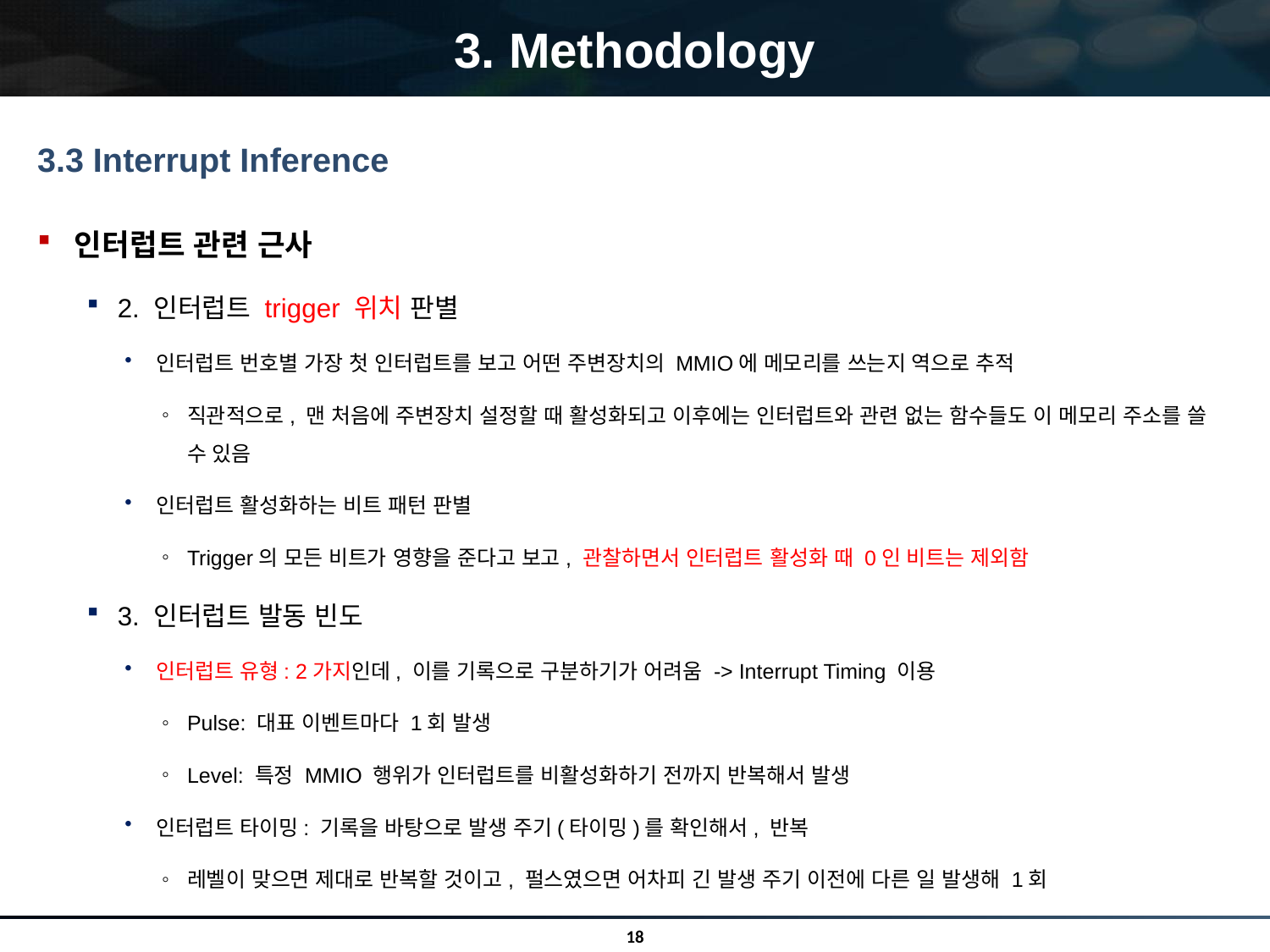

# 3. Methodology
3.3 Interrupt Inference
인터럽트 관련 근사
2. 인터럽트 trigger 위치 판별
인터럽트 번호별 가장 첫 인터럽트를 보고 어떤 주변장치의 MMIO에 메모리를 쓰는지 역으로 추적
직관적으로, 맨 처음에 주변장치 설정할 때 활성화되고 이후에는 인터럽트와 관련 없는 함수들도 이 메모리 주소를 쓸 수 있음
인터럽트 활성화하는 비트 패턴 판별
Trigger의 모든 비트가 영향을 준다고 보고, 관찰하면서 인터럽트 활성화 때 0인 비트는 제외함
3. 인터럽트 발동 빈도
인터럽트 유형: 2가지인데, 이를 기록으로 구분하기가 어려움 -> Interrupt Timing 이용
Pulse: 대표 이벤트마다 1회 발생
Level: 특정 MMIO 행위가 인터럽트를 비활성화하기 전까지 반복해서 발생
인터럽트 타이밍: 기록을 바탕으로 발생 주기(타이밍)를 확인해서, 반복
레벨이 맞으면 제대로 반복할 것이고, 펄스였으면 어차피 긴 발생 주기 이전에 다른 일 발생해 1회